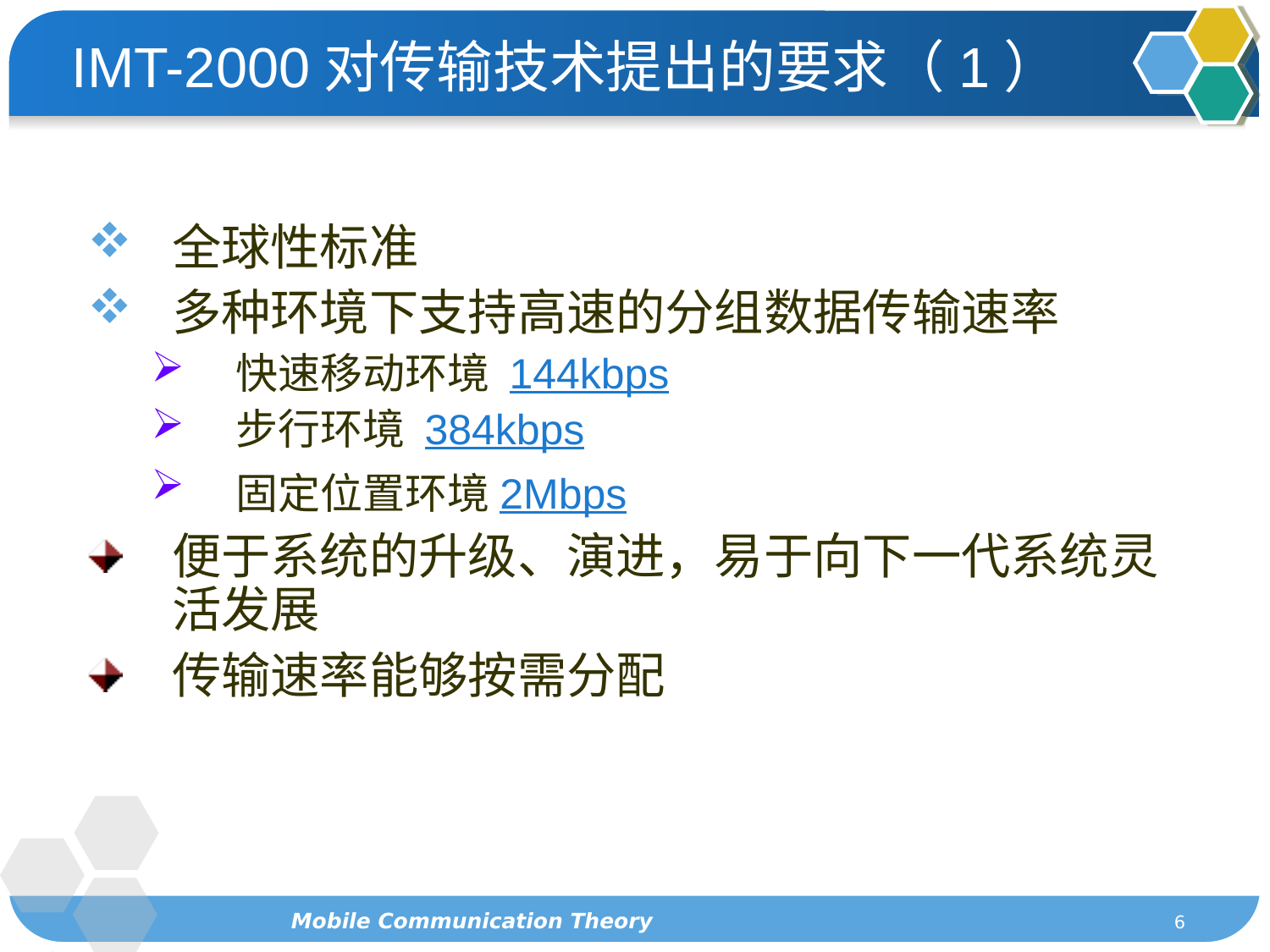

IMT-2000对传输技术提出的要求（1）
全球性标准
多种环境下支持高速的分组数据传输速率
快速移动环境 144kbps
步行环境 384kbps
固定位置环境2Mbps
便于系统的升级、演进，易于向下一代系统灵活发展
传输速率能够按需分配

Mobile Communication Theory